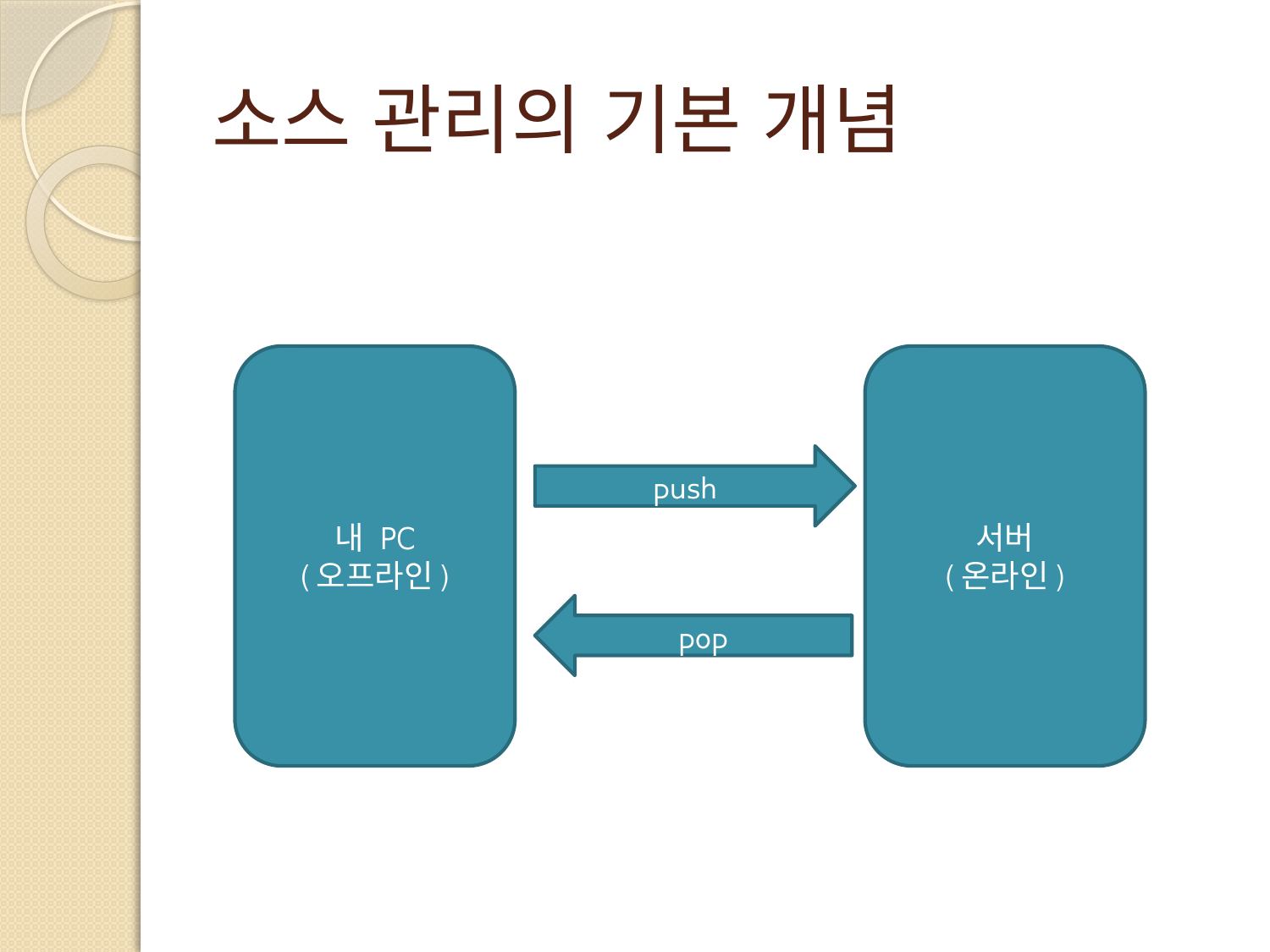

# 소스 관리의 기본 개념
내 PC
(오프라인)
서버
(온라인)
push
pop